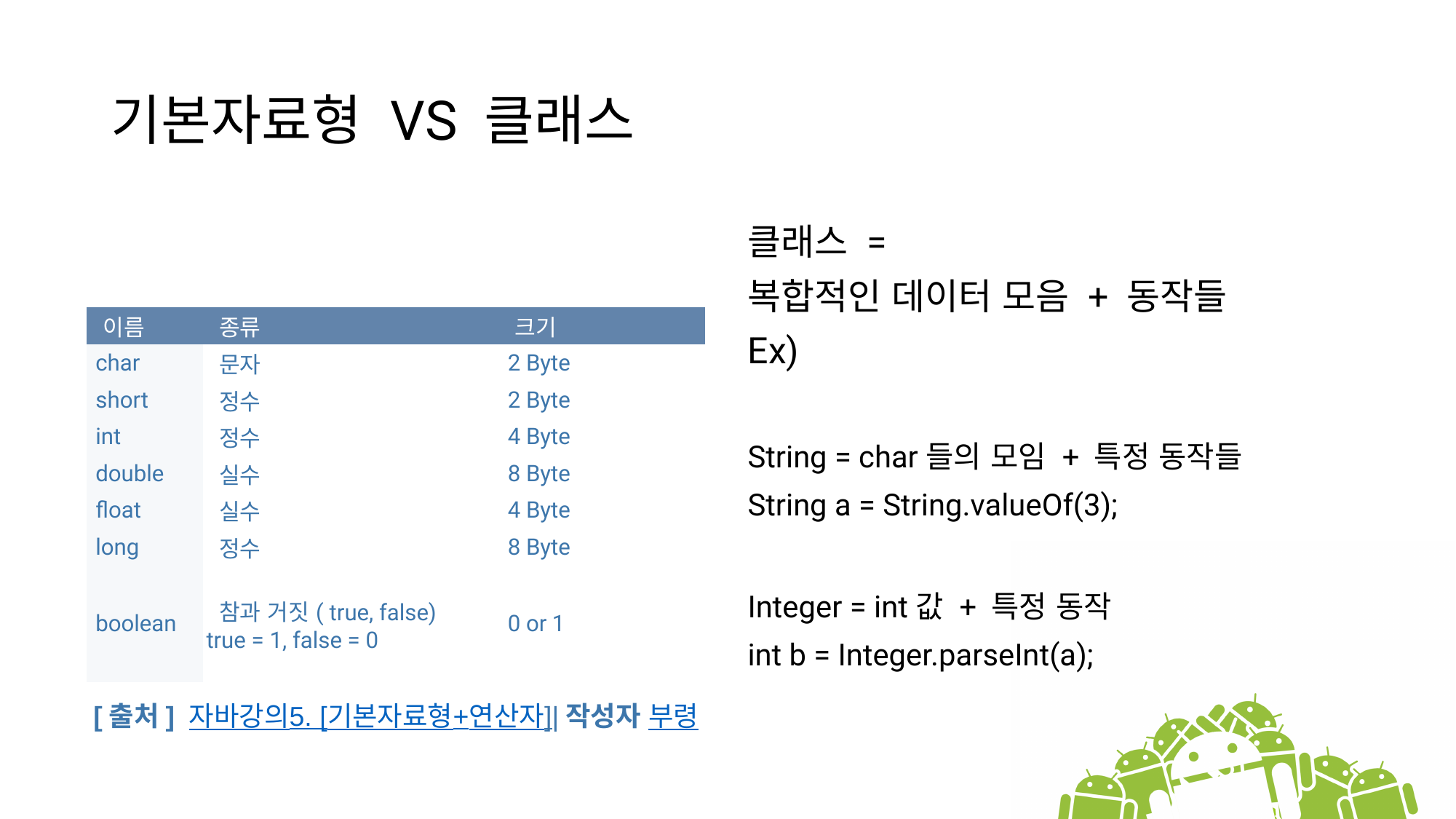

# 기본자료형 VS 클래스
클래스 =
복합적인 데이터 모음 + 동작들
Ex)

String = char들의 모임 + 특정 동작들
String a = String.valueOf(3);

Integer = int값 + 특정 동작
int b = Integer.parseInt(a);

| 이름 | 종류 | 크기 |
| --- | --- | --- |
| char | 문자 | 2 Byte |
| short | 정수 | 2 Byte |
| int | 정수 | 4 Byte |
| double | 실수 | 8 Byte |
| float | 실수 | 4 Byte |
| long | 정수 | 8 Byte |
| boolean | 참과 거짓( true, false)  true = 1, false = 0 | 0 or 1 |
[출처] 자바강의5. [기본자료형+연산자]|작성자 부령